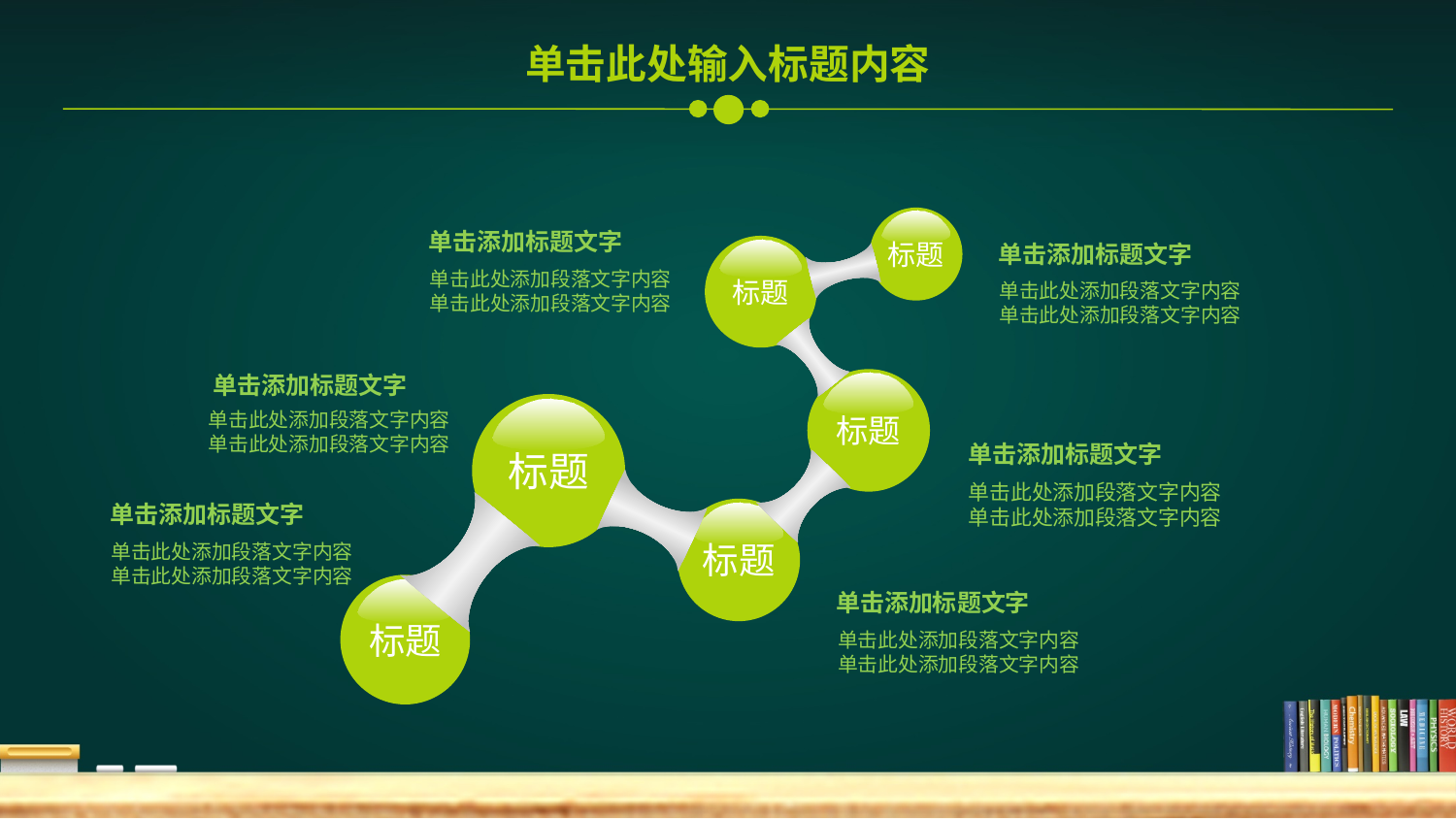

单击此处输入标题内容

标题
单击添加标题文字
单击此处添加段落文字内容
单击此处添加段落文字内容
单击添加标题文字
单击此处添加段落文字内容
单击此处添加段落文字内容

标题

单击添加标题文字
单击此处添加段落文字内容
单击此处添加段落文字内容

标题

标题
单击添加标题文字
单击此处添加段落文字内容
单击此处添加段落文字内容

单击添加标题文字
单击此处添加段落文字内容
单击此处添加段落文字内容

标题

标题
单击添加标题文字
单击此处添加段落文字内容
单击此处添加段落文字内容